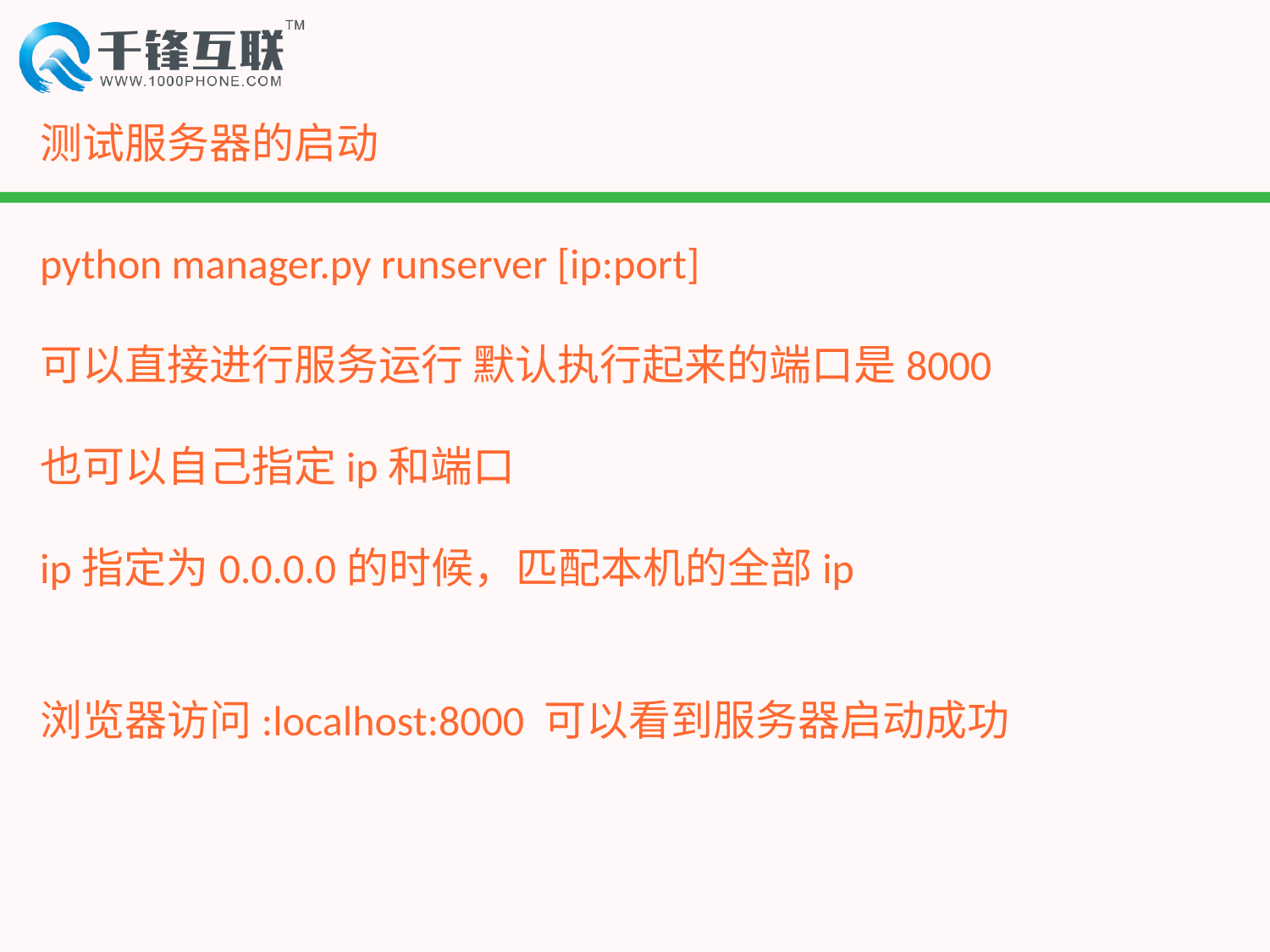

# 测试服务器的启动
python manager.py runserver [ip:port]

可以直接进行服务运行 默认执行起来的端口是8000

也可以自己指定ip和端口

ip指定为0.0.0.0的时候，匹配本机的全部ip

浏览器访问:localhost:8000 可以看到服务器启动成功